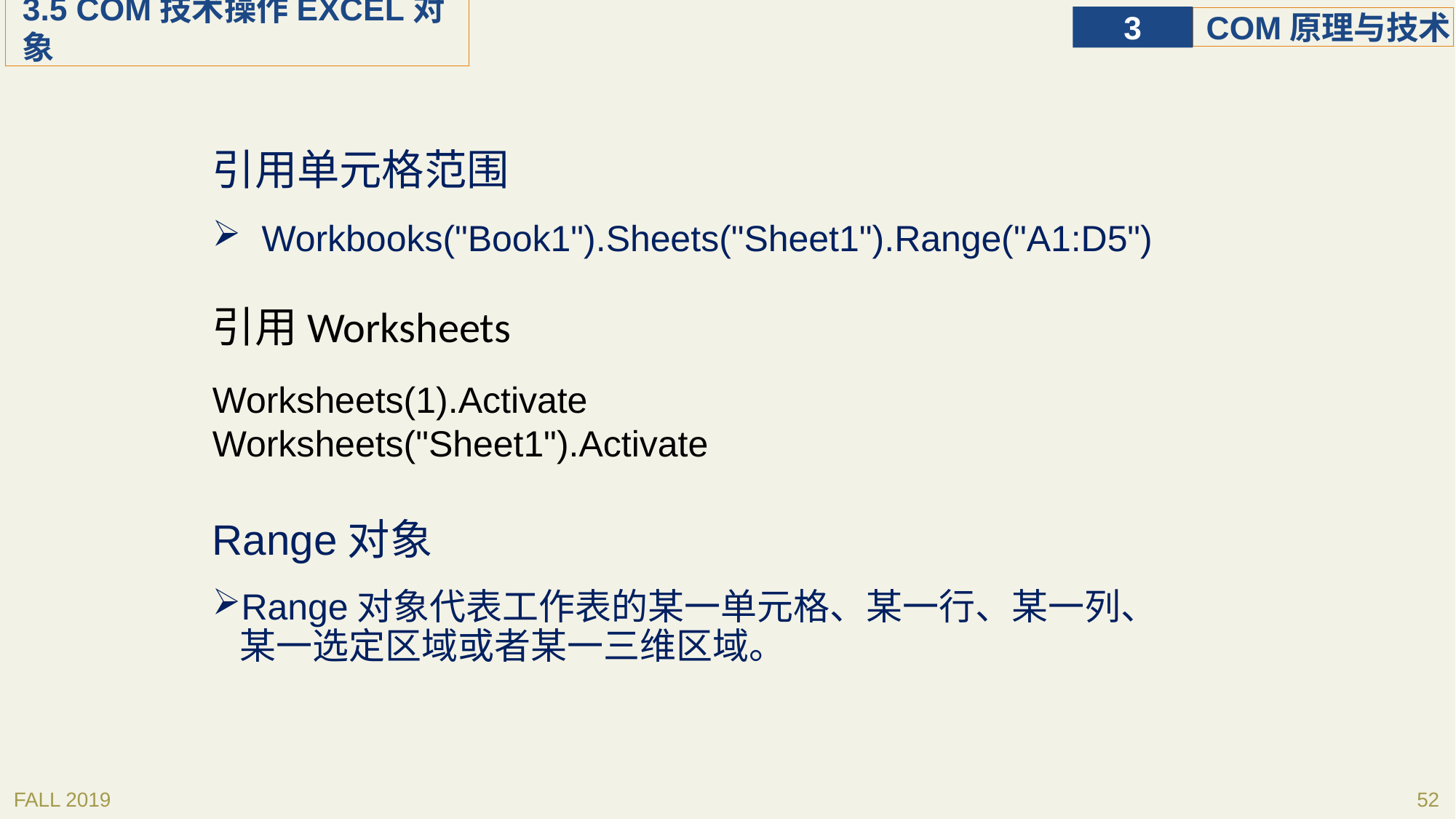

引用单元格范围
  Workbooks("Book1").Sheets("Sheet1").Range("A1:D5")
引用Worksheets
Worksheets(1).Activate
Worksheets("Sheet1").Activate
Range对象
Range对象代表工作表的某一单元格、某一行、某一列、某一选定区域或者某一三维区域。